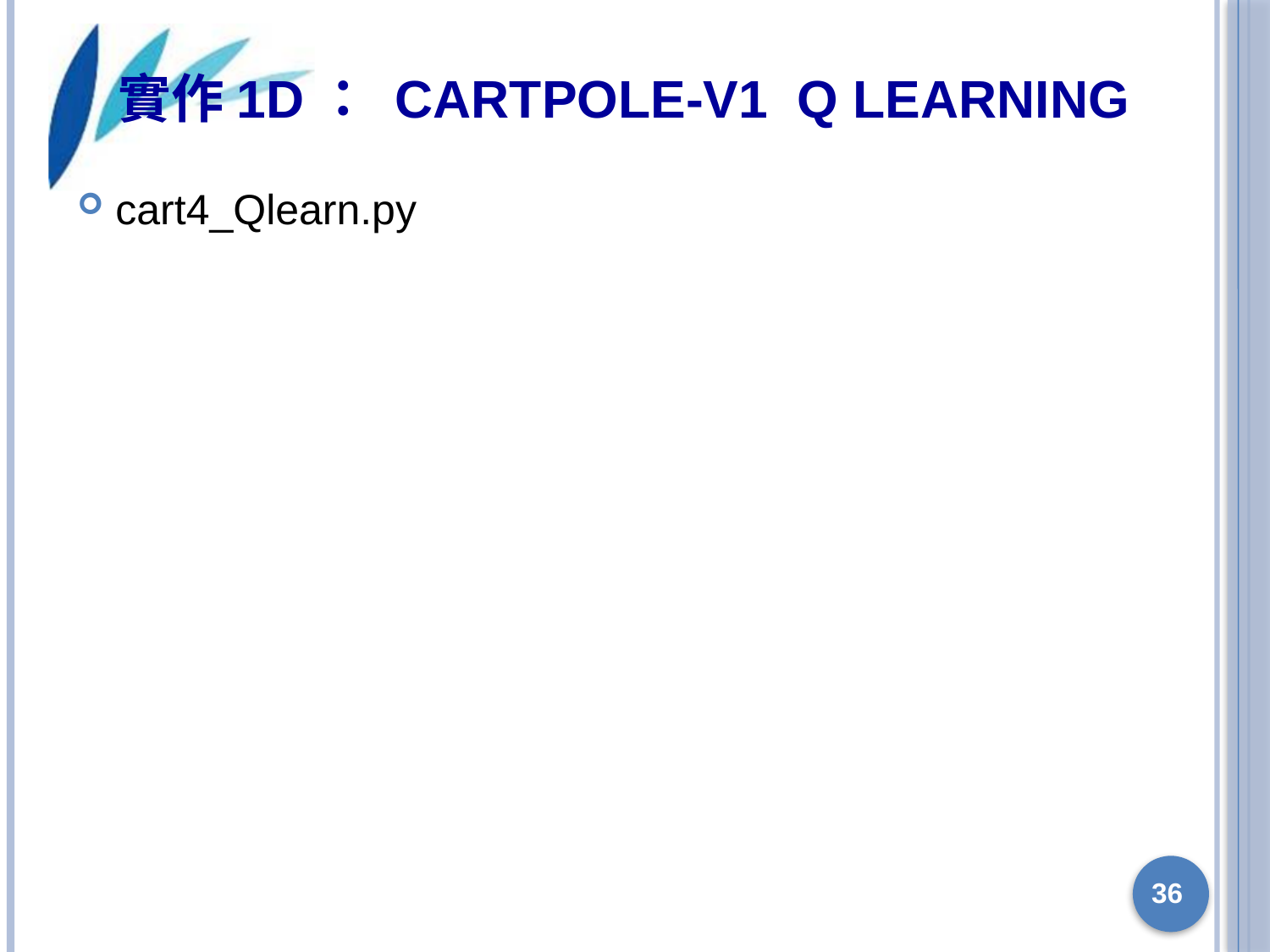

# 實作1D： CartPole-v1  Q Learning
cart4_Qlearn.py
36